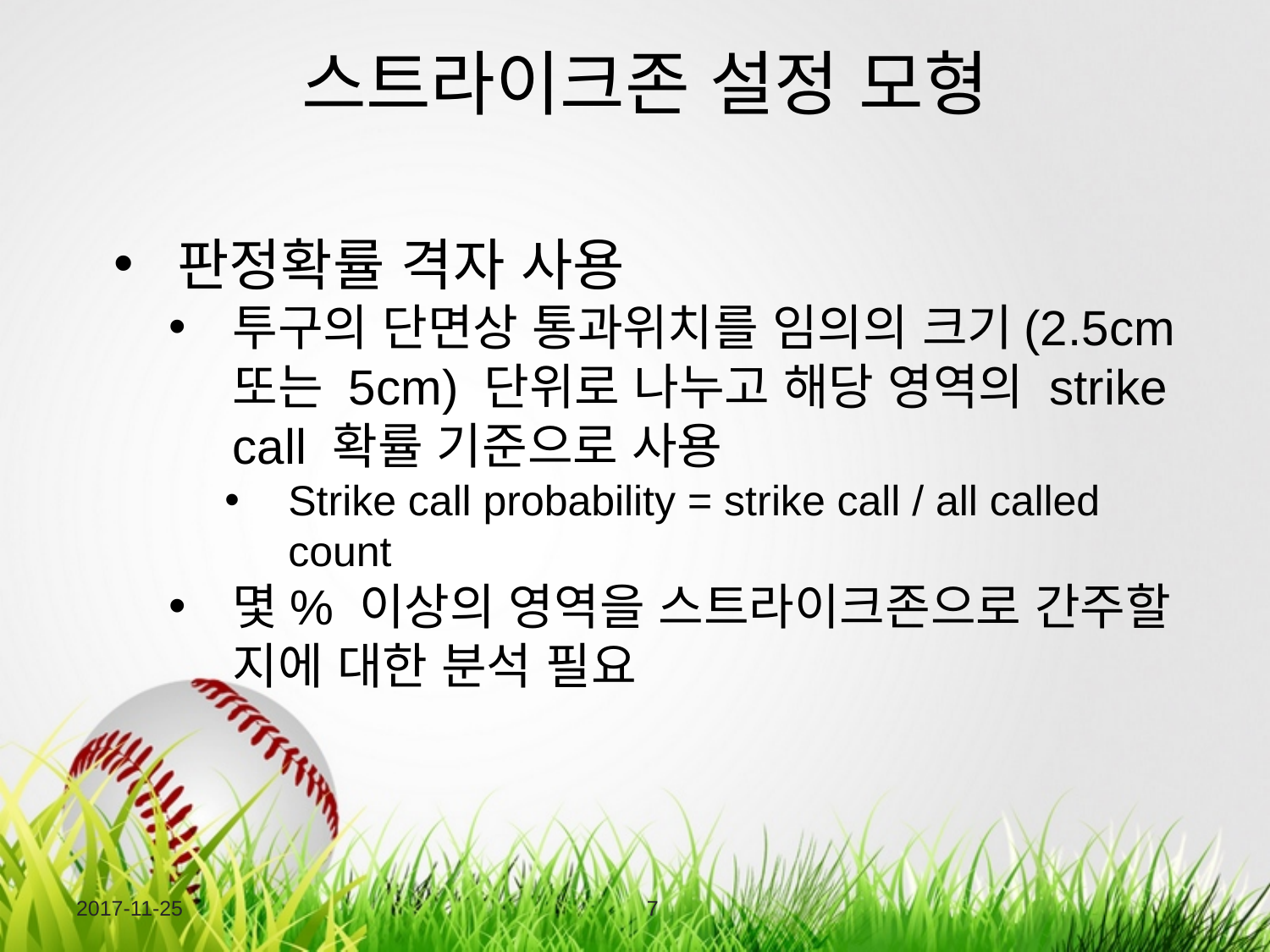

# 스트라이크존 설정 모형
판정확률 격자 사용
투구의 단면상 통과위치를 임의의 크기(2.5cm 또는 5cm) 단위로 나누고 해당 영역의 strike call 확률 기준으로 사용
Strike call probability = strike call / all called count
몇% 이상의 영역을 스트라이크존으로 간주할 지에 대한 분석 필요

2017-11-25
7